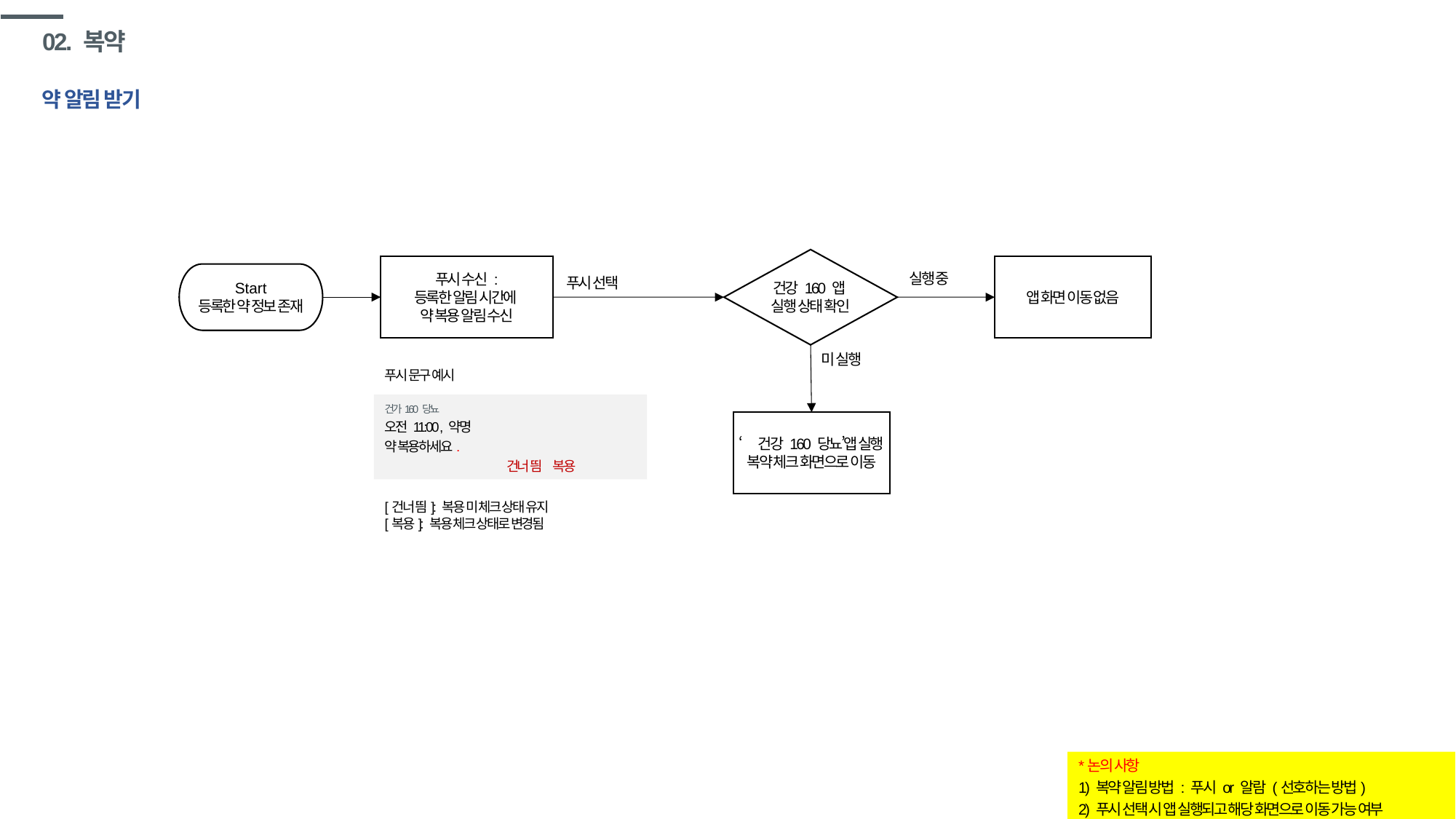

# 02. 복약
약 알림 받기
건강 160 앱
실행 상태 확인
앱 화면 이동 없음
푸시 수신 :
등록한 알림 시간에
약 복용 알림 수신
실행 중
Start
등록한 약 정보 존재
푸시 선택
미 실행
푸시 문구 예시
건가160 당뇨
오전 11:00 , 약명
약 복용하세요.
                                                          건너 띔      복용
‘건강 160 당뇨’앱 실행
복약 체크 화면으로 이동
[건너 띔]: 복용 미 체크 상태 유지
[복용]: 복용 체크 상태로 변경됨
*논의 사항
1) 복약 알림 방법 : 푸시 or 알람 (선호하는 방법)
2) 푸시 선택 시 앱 실행되고 해당 화면으로 이동 가능 여부